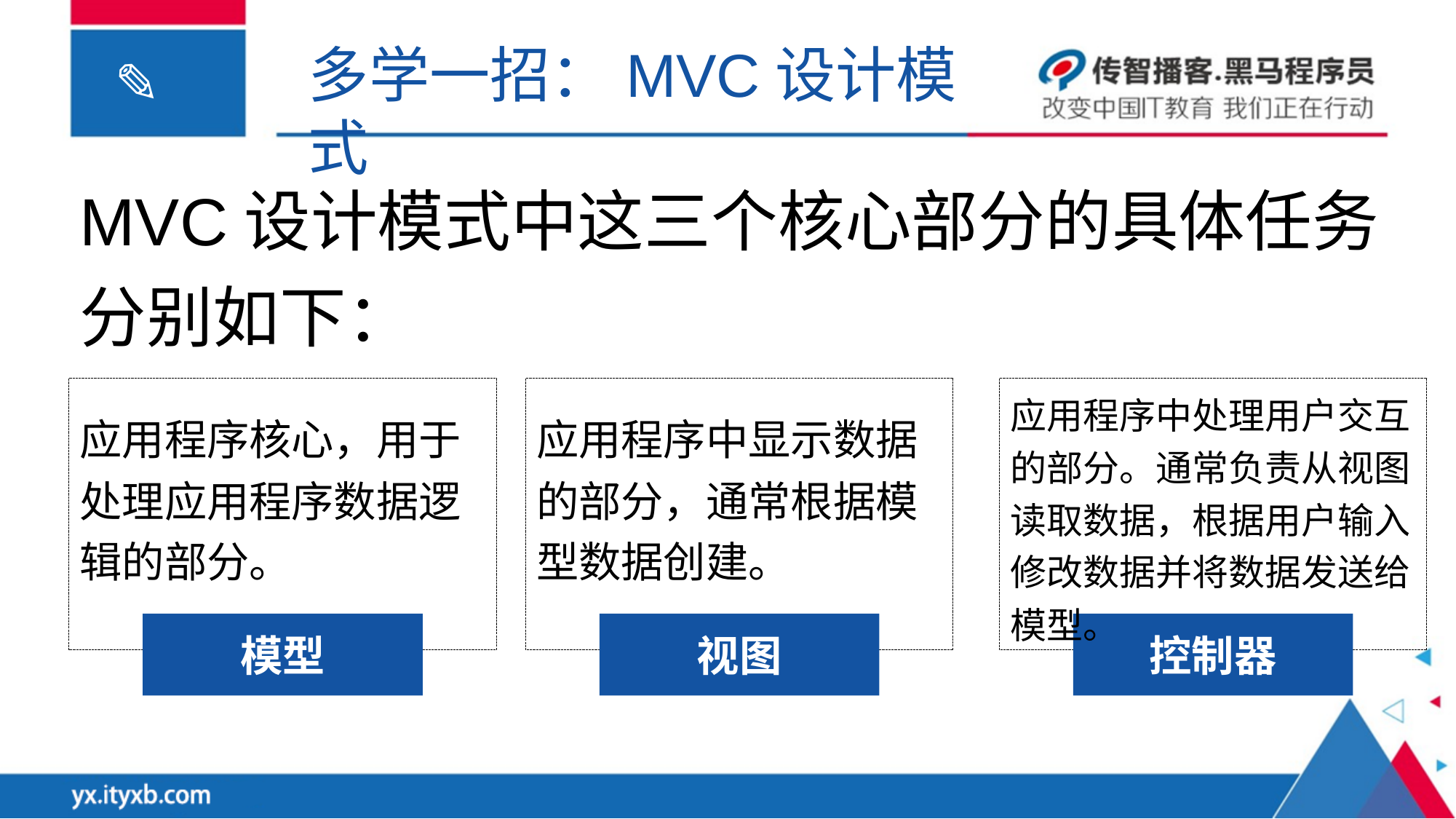

多学一招：MVC设计模式
MVC设计模式中这三个核心部分的具体任务分别如下：

应用程序中处理用户交互的部分。通常负责从视图读取数据，根据用户输入修改数据并将数据发送给模型。
应用程序核心，用于处理应用程序数据逻辑的部分。
应用程序中显示数据的部分，通常根据模型数据创建。
模型
视图
控制器